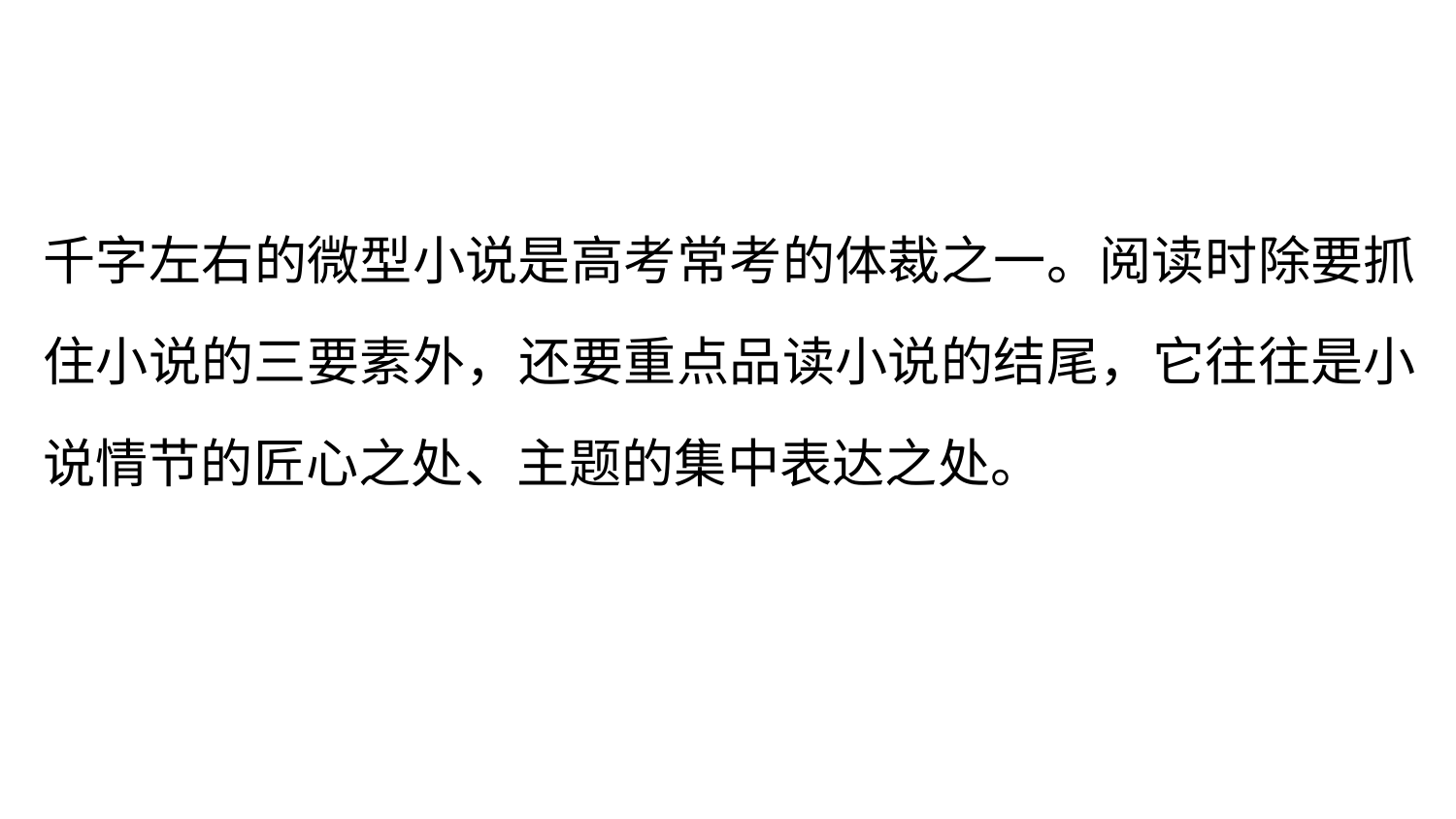

千字左右的微型小说是高考常考的体裁之一。阅读时除要抓住小说的三要素外，还要重点品读小说的结尾，它往往是小说情节的匠心之处、主题的集中表达之处。